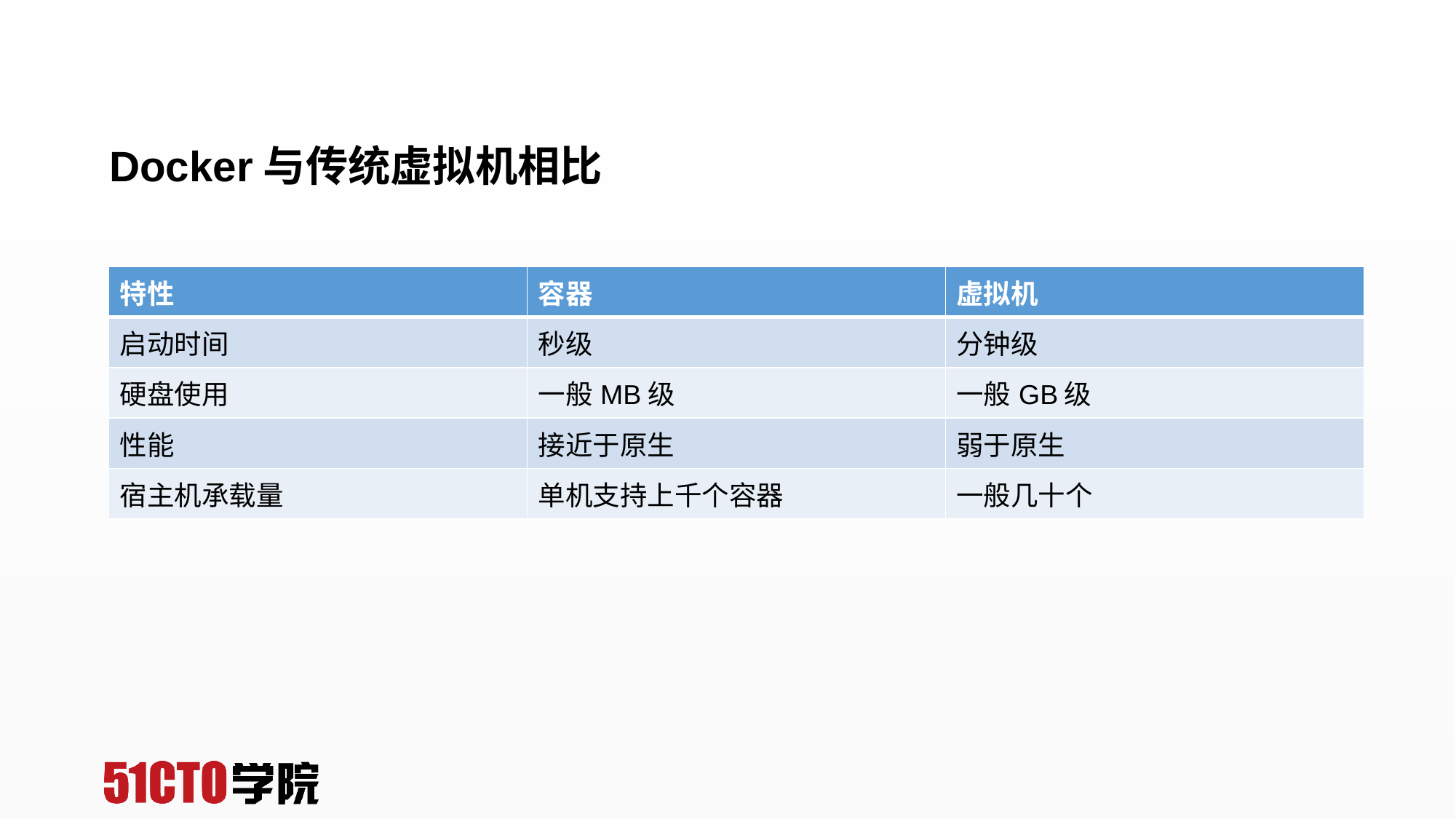

Docker与传统虚拟机相比
| 特性 | 容器 | 虚拟机 |
| --- | --- | --- |
| 启动时间 | 秒级 | 分钟级 |
| 硬盘使用 | 一般MB级 | 一般GB级 |
| 性能 | 接近于原生 | 弱于原生 |
| 宿主机承载量 | 单机支持上千个容器 | 一般几十个 |